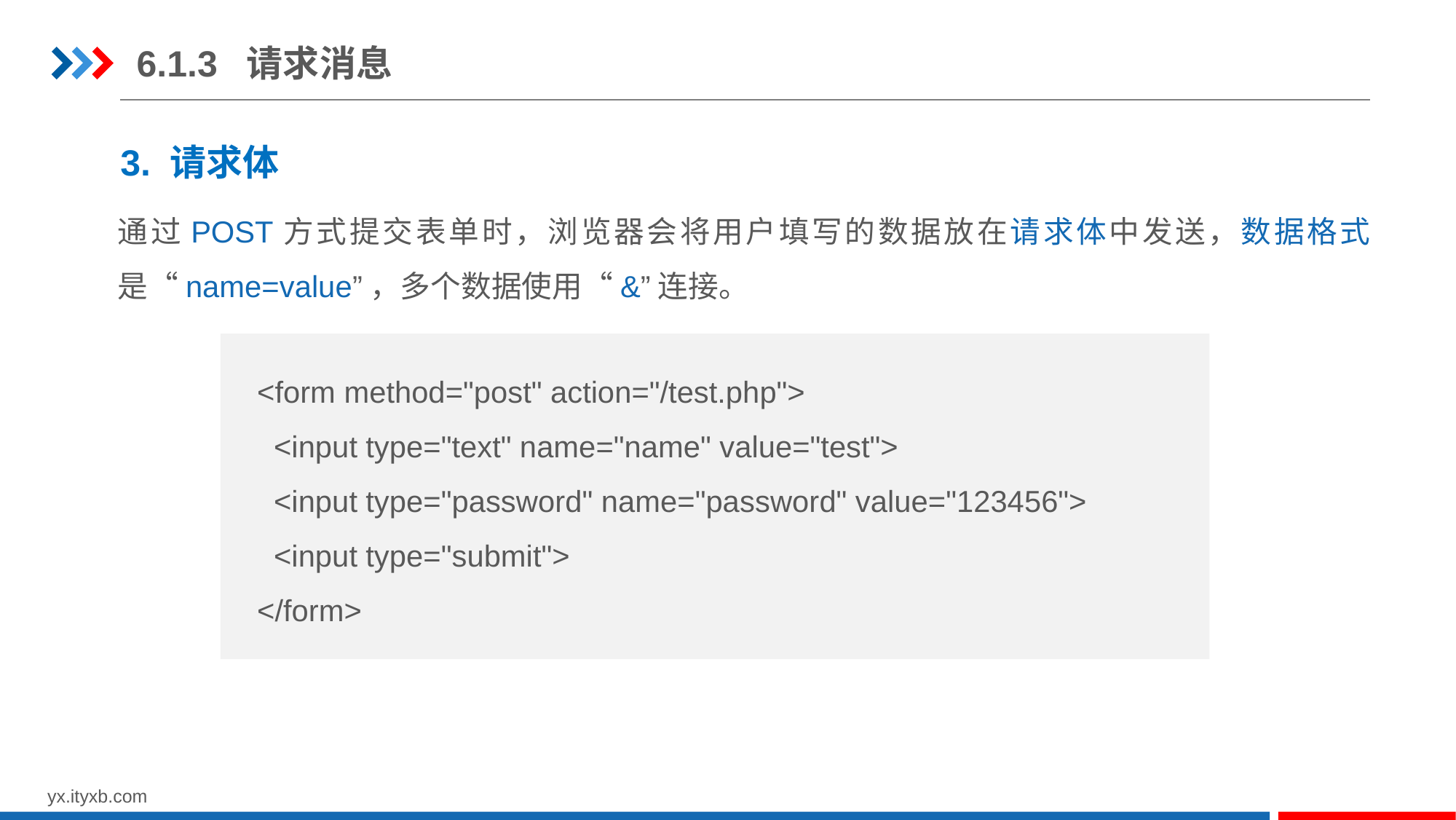

6.1.3  请求消息
3. 请求体
通过POST方式提交表单时，浏览器会将用户填写的数据放在请求体中发送，数据格式是“name=value”，多个数据使用“&”连接。

<form method="post" action="/test.php">
  <input type="text" name="name" value="test">
  <input type="password" name="password" value="123456">
  <input type="submit">
</form>